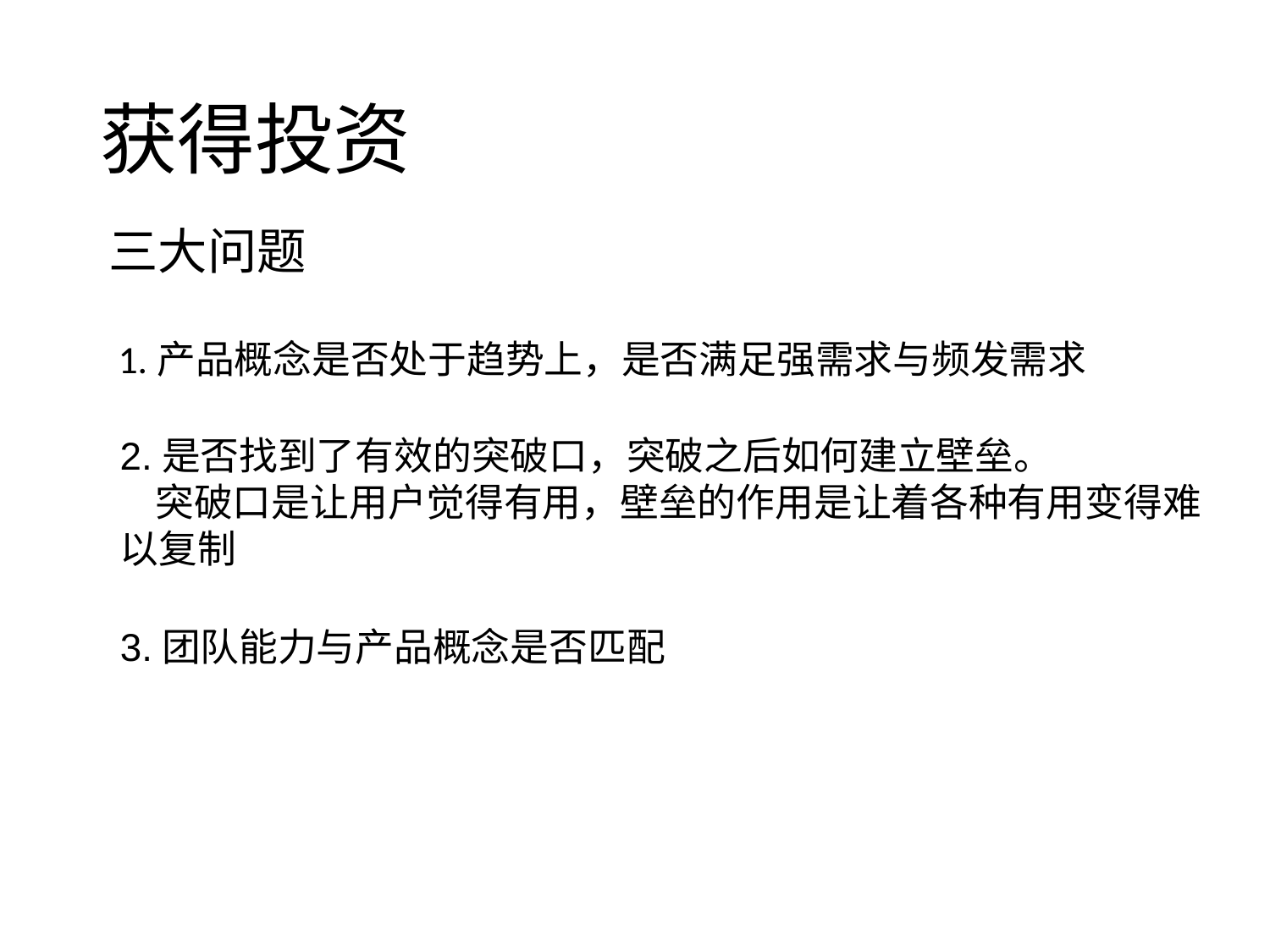

# 获得投资
三大问题
1.产品概念是否处于趋势上，是否满足强需求与频发需求
2.是否找到了有效的突破口，突破之后如何建立壁垒。
   突破口是让用户觉得有用，壁垒的作用是让着各种有用变得难以复制
3.团队能力与产品概念是否匹配